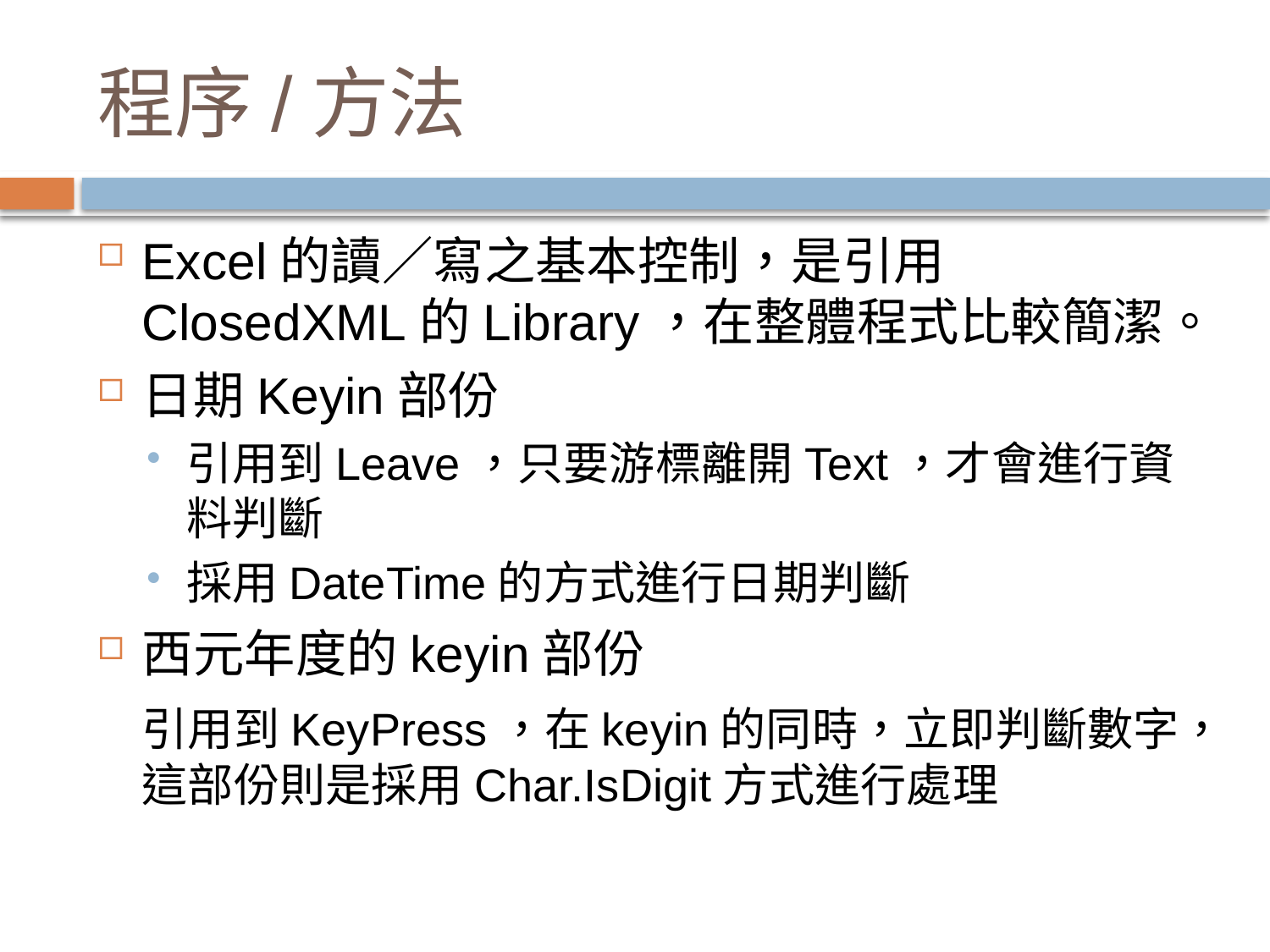

# 程序/方法
Excel的讀／寫之基本控制，是引用ClosedXML的Library，在整體程式比較簡潔。
日期Keyin部份
引用到Leave，只要游標離開Text，才會進行資料判斷
採用DateTime的方式進行日期判斷
西元年度的keyin部份
	引用到KeyPress，在keyin的同時，立即判斷數字，這部份則是採用Char.IsDigit方式進行處理